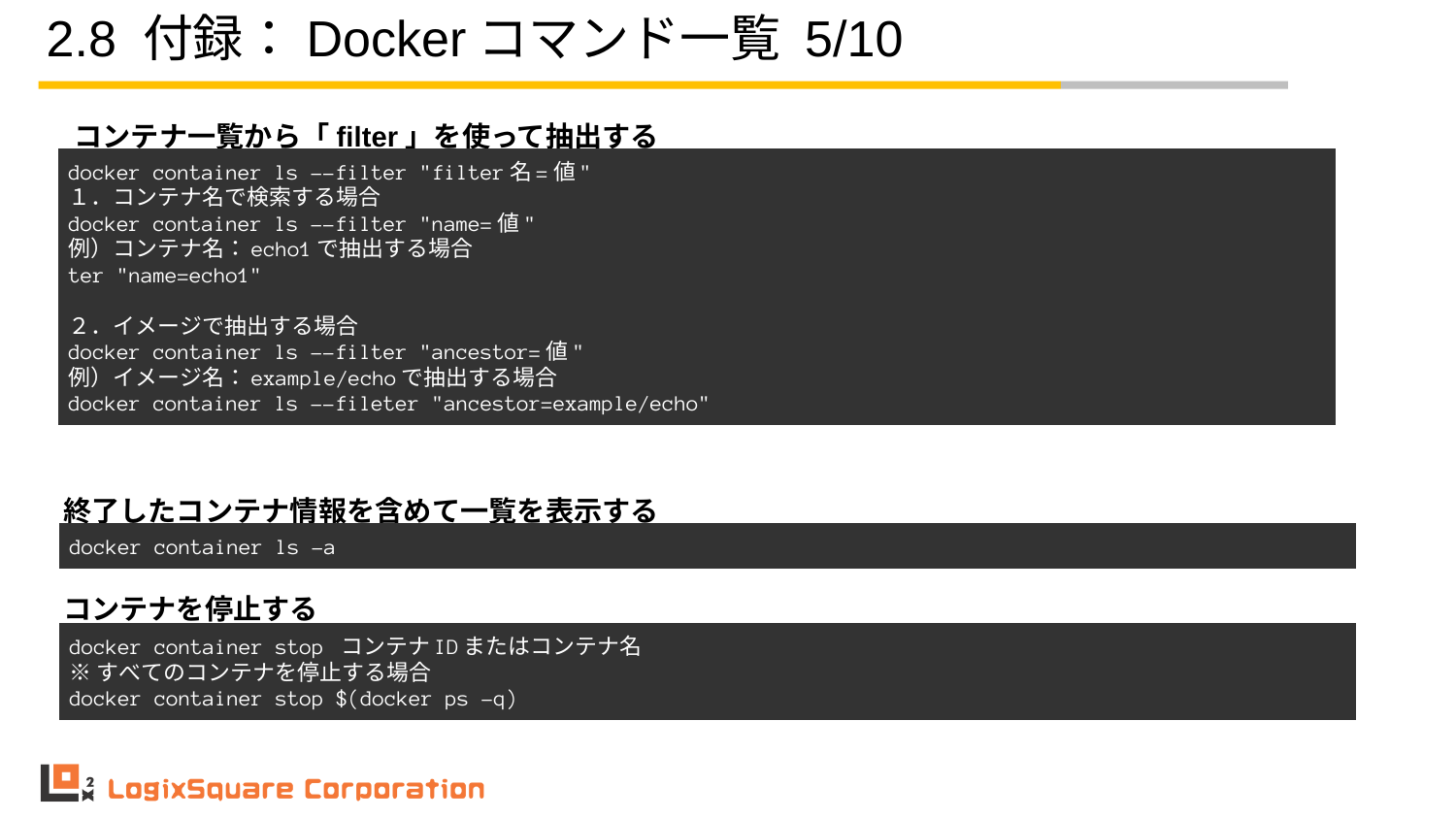

# 2.8 付録：Dockerコマンド一覧 5/10
コンテナ一覧から「filter」を使って抽出する
| docker container ls --filter "filter名=値" １．コンテナ名で検索する場合 docker container ls --filter "name=値" 例）コンテナ名：echo1で抽出する場合 ter "name=echo1" ​ ２．イメージで抽出する場合 docker container ls --filter "ancestor=値" 例）イメージ名：example/echoで抽出する場合 docker container ls --fileter "ancestor=example/echo" |
| --- |
終了したコンテナ情報を含めて一覧を表示する
| docker container ls -a |
| --- |
コンテナを停止する
| docker container stop コンテナIDまたはコンテナ名 ※すべてのコンテナを停止する場合 docker container stop $(docker ps -q) |
| --- |